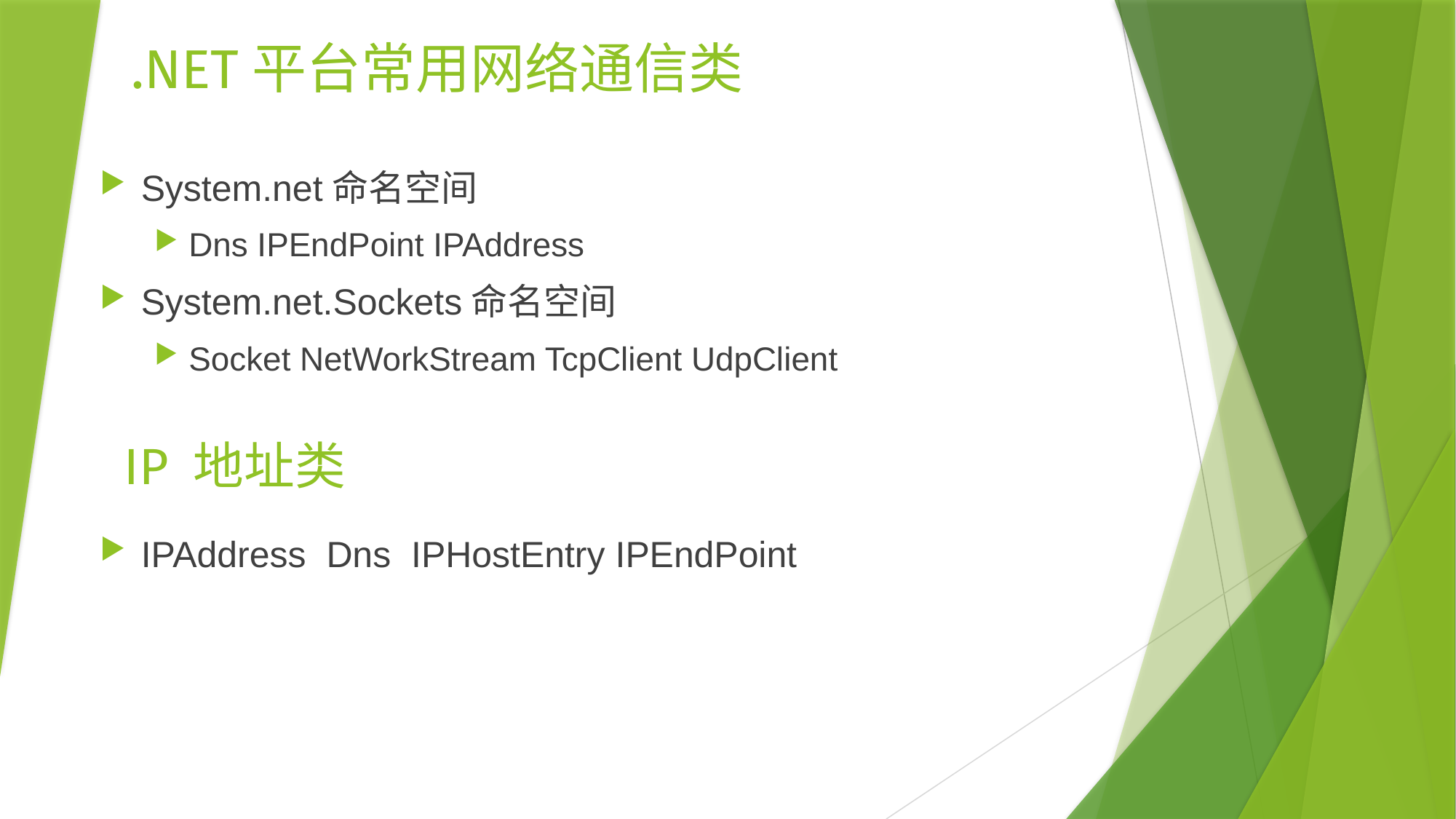

.NET平台常用网络通信类
System.net命名空间
Dns IPEndPoint IPAddress
System.net.Sockets命名空间
Socket NetWorkStream TcpClient UdpClient

IP 地址类
IPAddress  Dns  IPHostEntry IPEndPoint